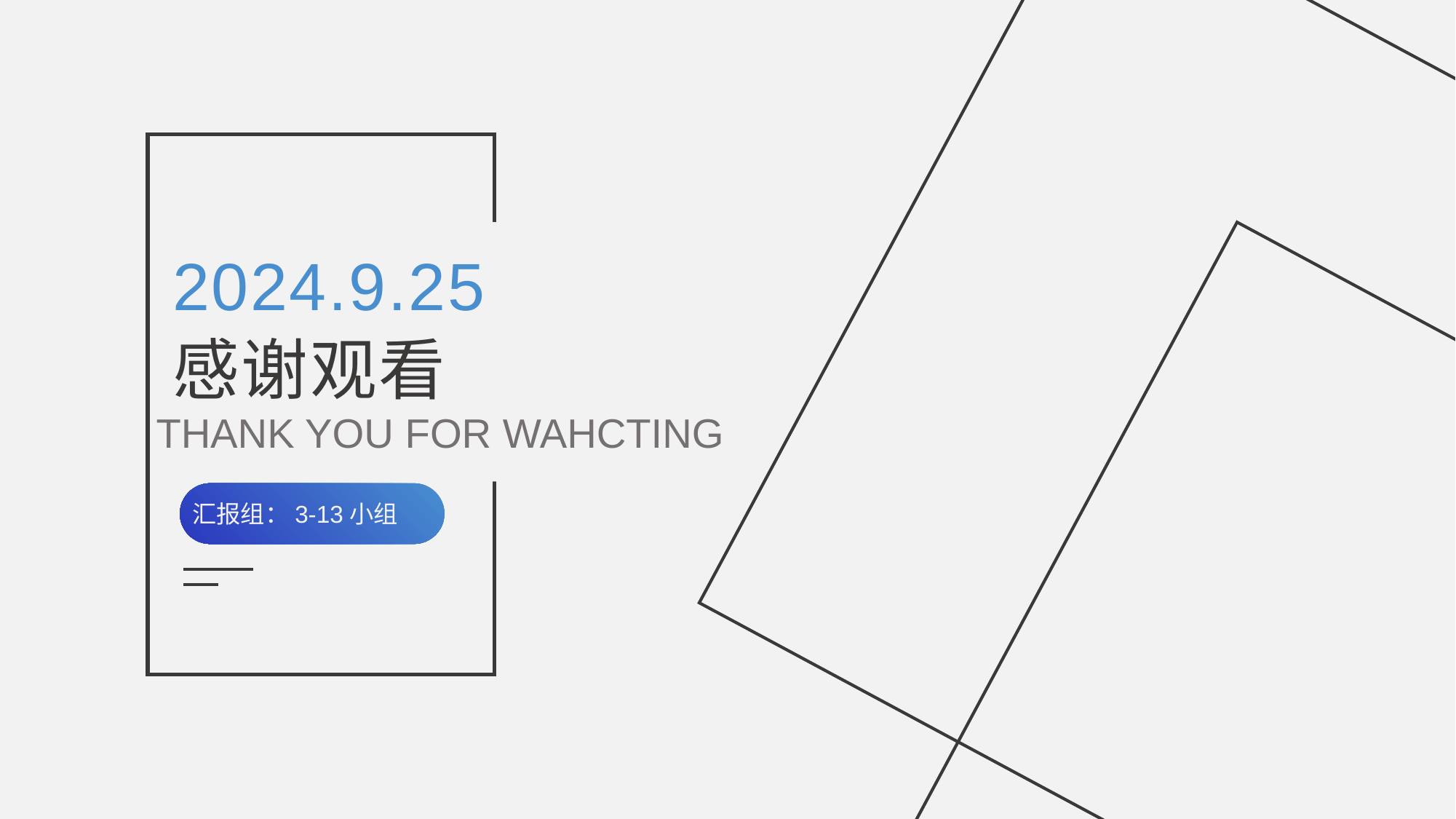

2024.9.25
感谢观看

THANK YOU FOR WAHCTING

汇报组：3-13小组